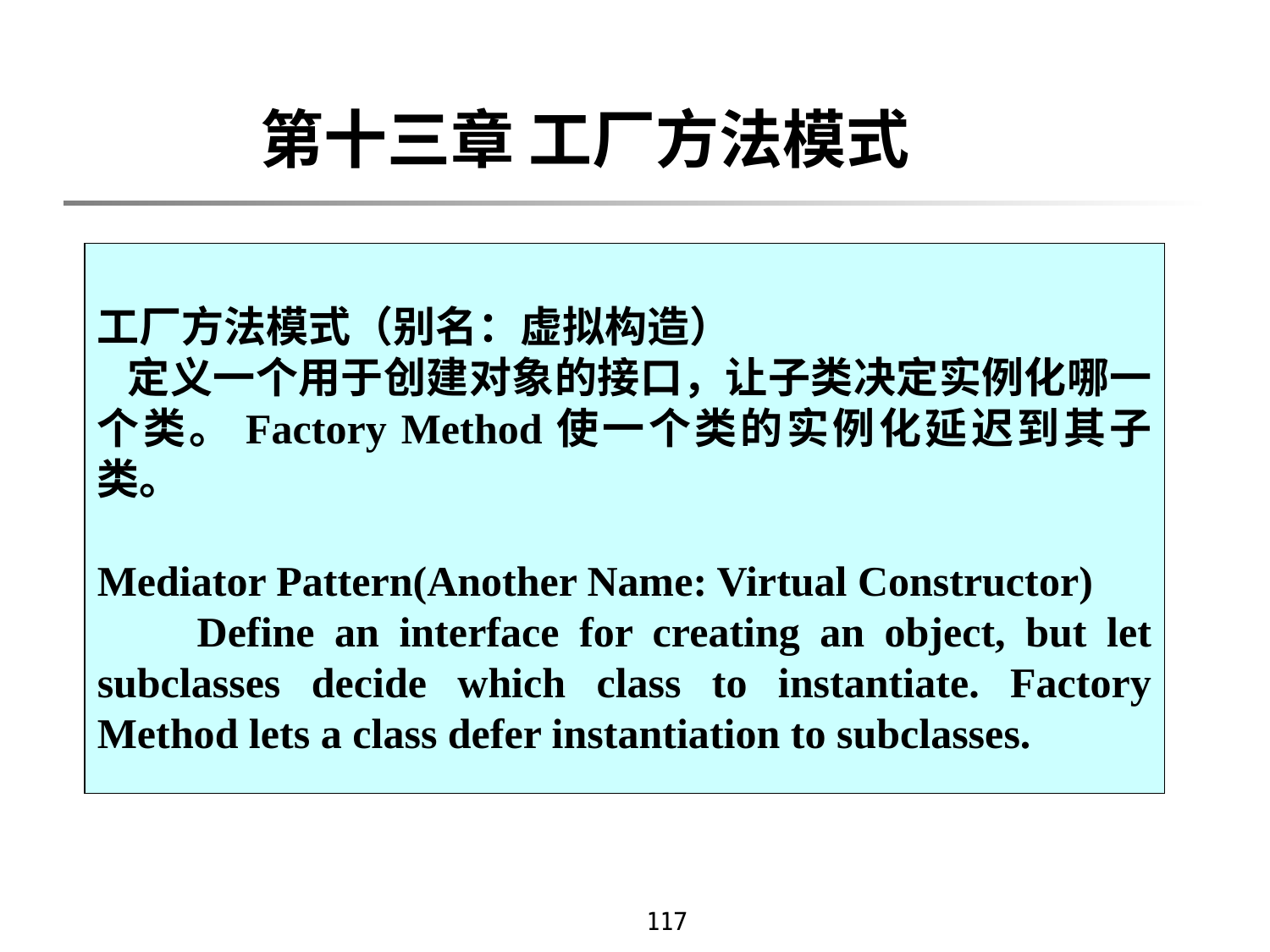

# 第十三章 工厂方法模式

工厂方法模式（别名：虚拟构造）
  定义一个用于创建对象的接口，让子类决定实例化哪一个类。Factory Method使一个类的实例化延迟到其子类。

Mediator Pattern(Another Name: Virtual Constructor)
     Define an interface for creating an object, but let subclasses decide which class to instantiate. Factory Method lets a class defer instantiation to subclasses.

117